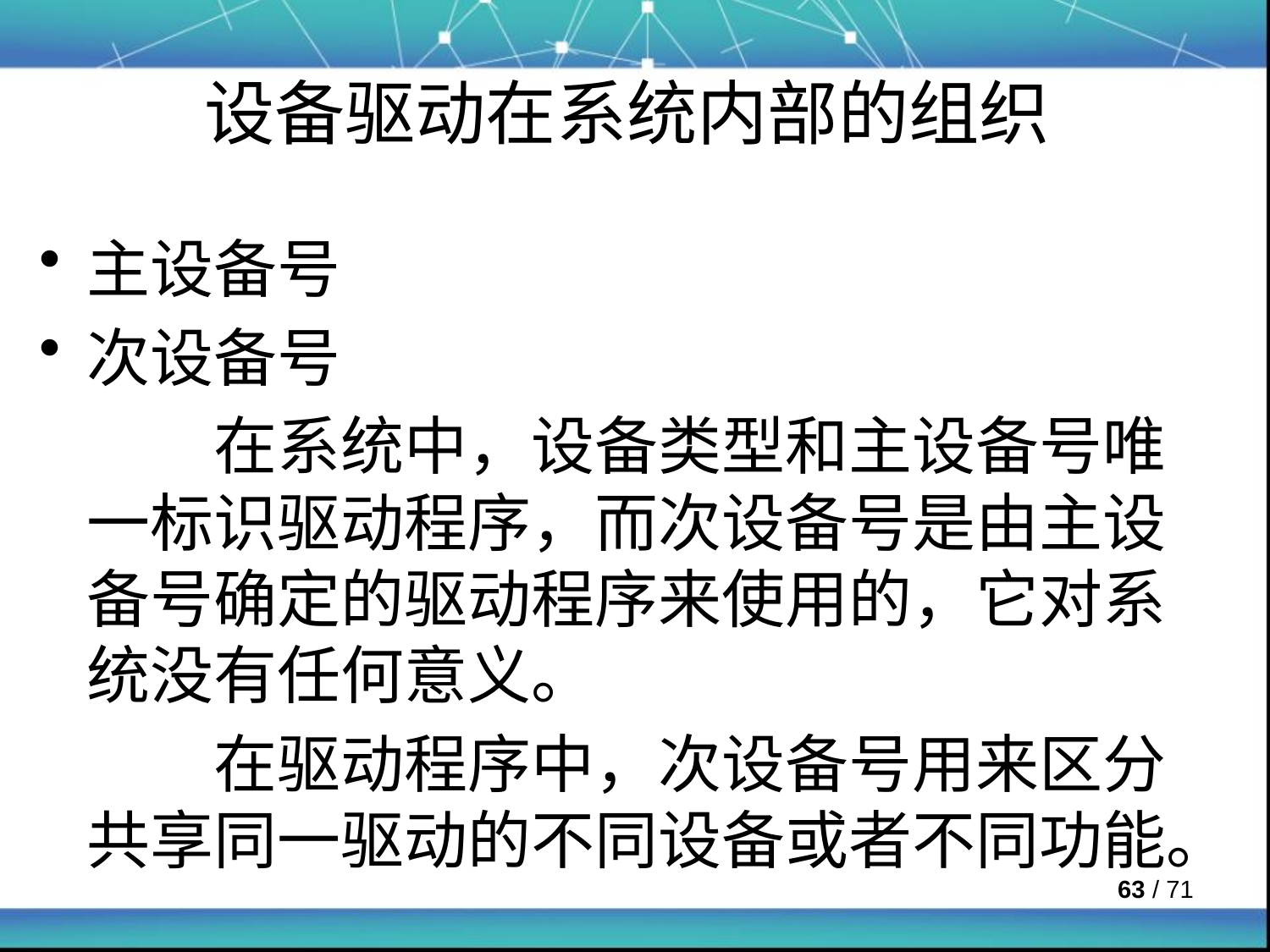

# 设备驱动在系统内部的组织
主设备号
次设备号
		在系统中，设备类型和主设备号唯一标识驱动程序，而次设备号是由主设备号确定的驱动程序来使用的，它对系统没有任何意义。
		在驱动程序中，次设备号用来区分共享同一驱动的不同设备或者不同功能。
63 / 71